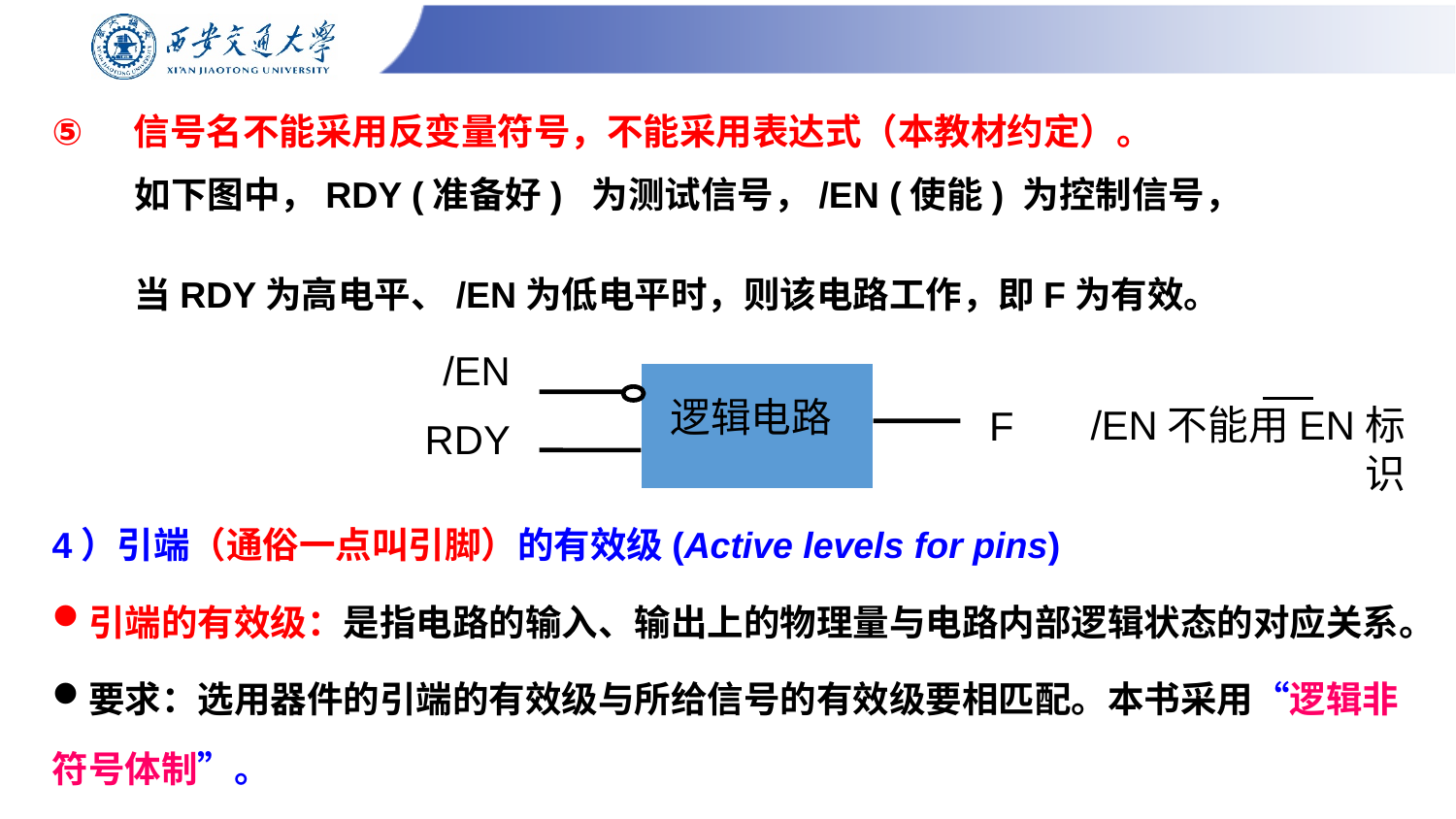

# 信号名不能采用反变量符号，不能采用表达式（本教材约定）。
如下图中，RDY (准备好)  为测试信号，/EN (使能) 为控制信号，

当RDY为高电平、/EN为低电平时，则该电路工作，即F为有效。
/EN
RDY

逻辑电路

F

/EN不能用EN标识
4）引端（通俗一点叫引脚）的有效级(Active levels for pins)
引端的有效级：是指电路的输入、输出上的物理量与电路内部逻辑状态的对应关系。
要求：选用器件的引端的有效级与所给信号的有效级要相匹配。本书采用“逻辑非符号体制”。